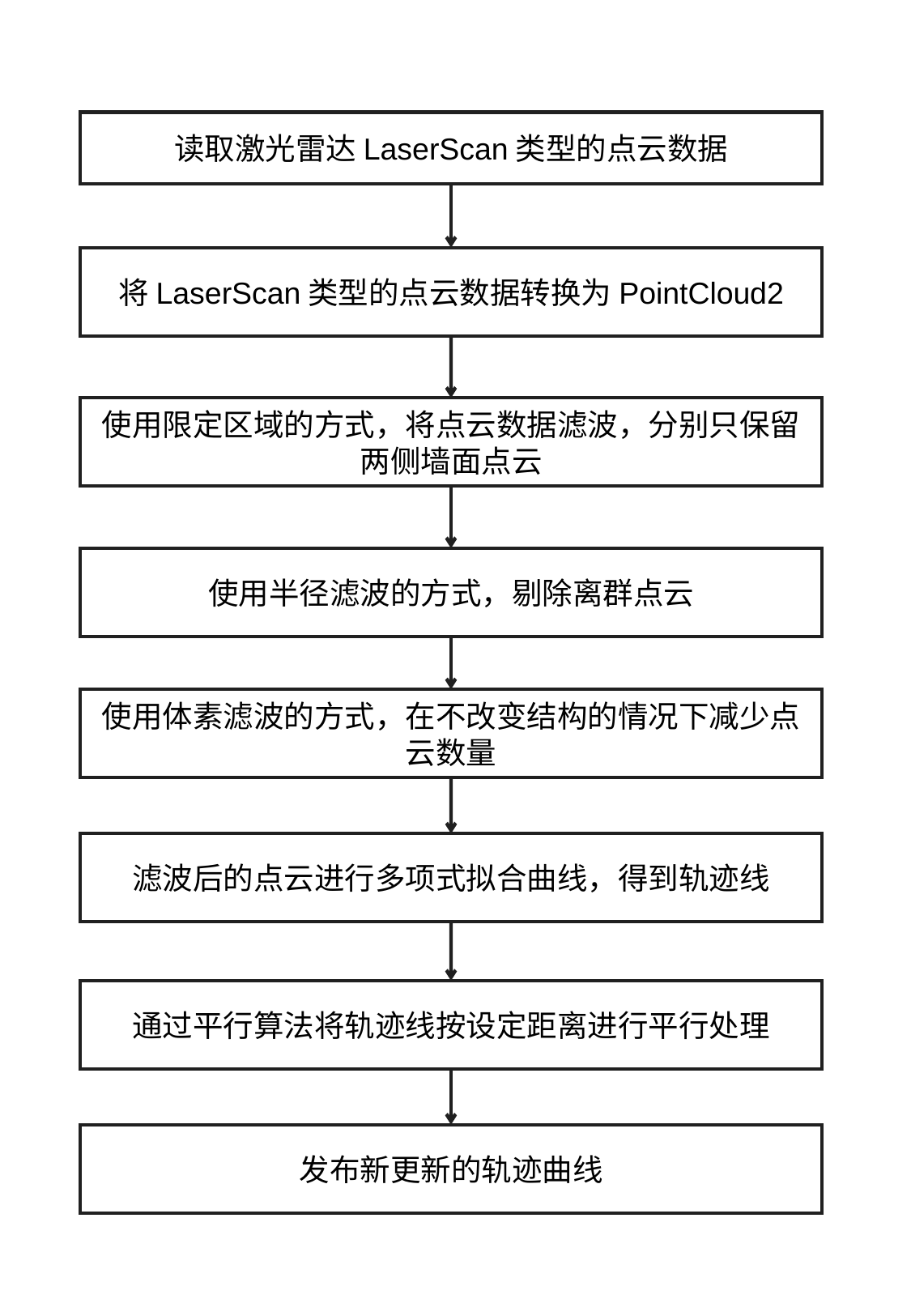

读取激光雷达LaserScan类型的点云数据
将LaserScan类型的点云数据转换为PointCloud2
使用限定区域的方式，将点云数据滤波，分别只保留两侧墙面点云
使用半径滤波的方式，剔除离群点云
使用体素滤波的方式，在不改变结构的情况下减少点云数量
滤波后的点云进行多项式拟合曲线，得到轨迹线
通过平行算法将轨迹线按设定距离进行平行处理
发布新更新的轨迹曲线